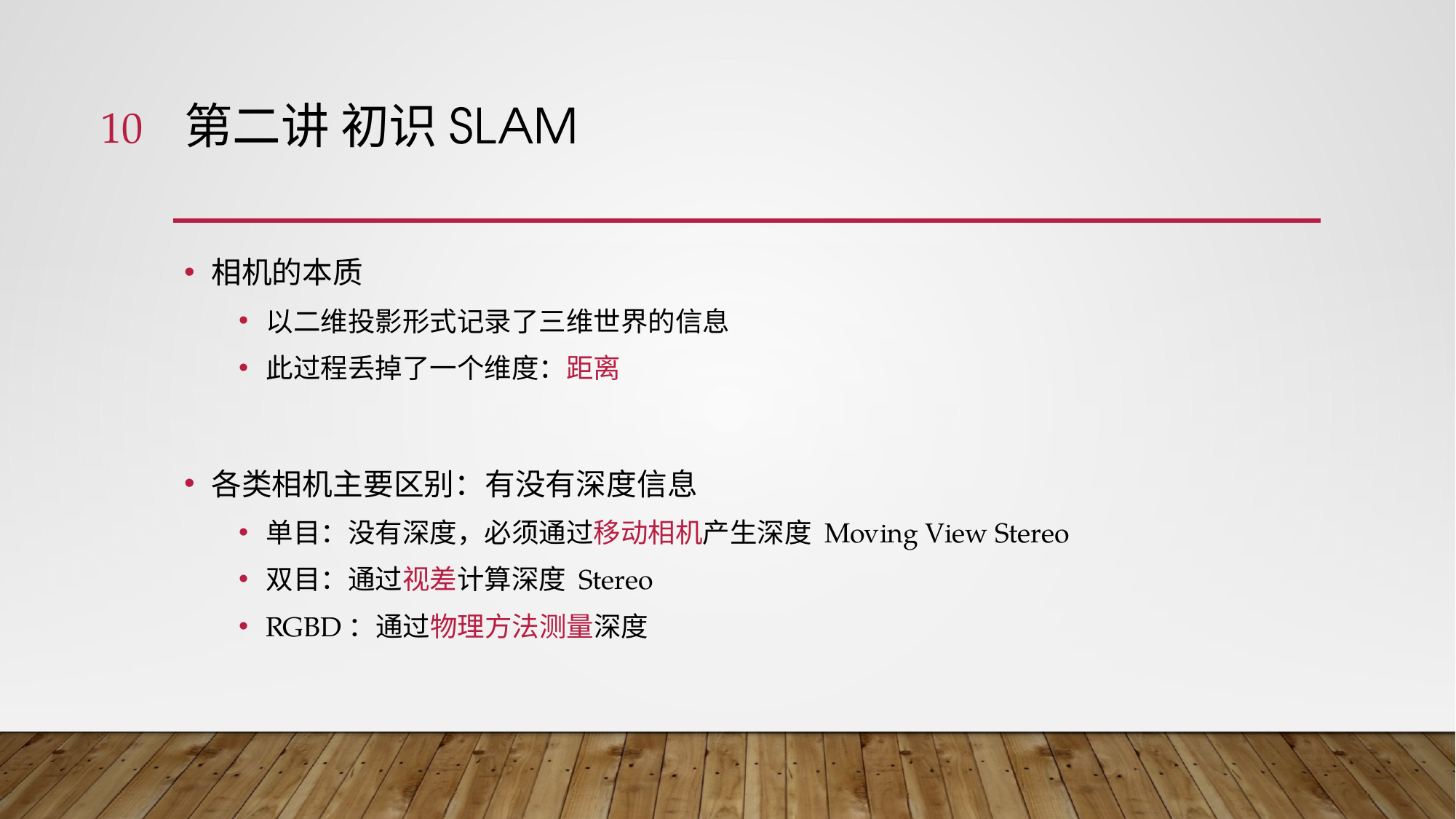

10
# 第二讲 初识SLAM
相机的本质
以二维投影形式记录了三维世界的信息
此过程丢掉了一个维度：距离

各类相机主要区别：有没有深度信息
单目：没有深度，必须通过移动相机产生深度 Moving View Stereo
双目：通过视差计算深度 Stereo
RGBD：通过物理方法测量深度